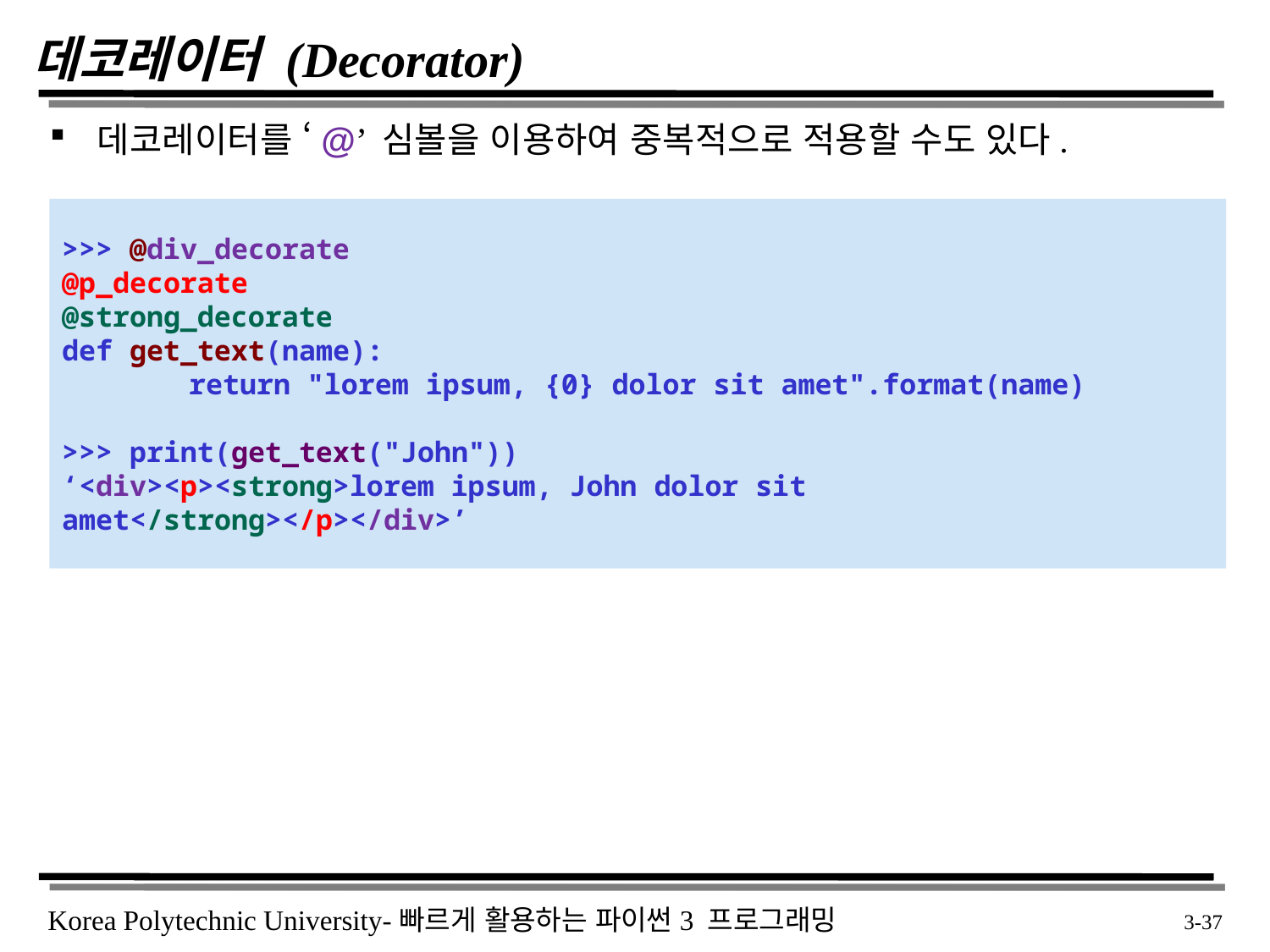

# 데코레이터 (Decorator)
데코레이터를 ‘@’ 심볼을 이용하여 중복적으로 적용할 수도 있다.

>>> @div_decorate
@p_decorate
@strong_decorate
def get_text(name):
	return "lorem ipsum, {0} dolor sit amet".format(name)

>>> print(get_text("John"))
‘<div><p><strong>lorem ipsum, John dolor sit amet</strong></p></div>’
 3-37